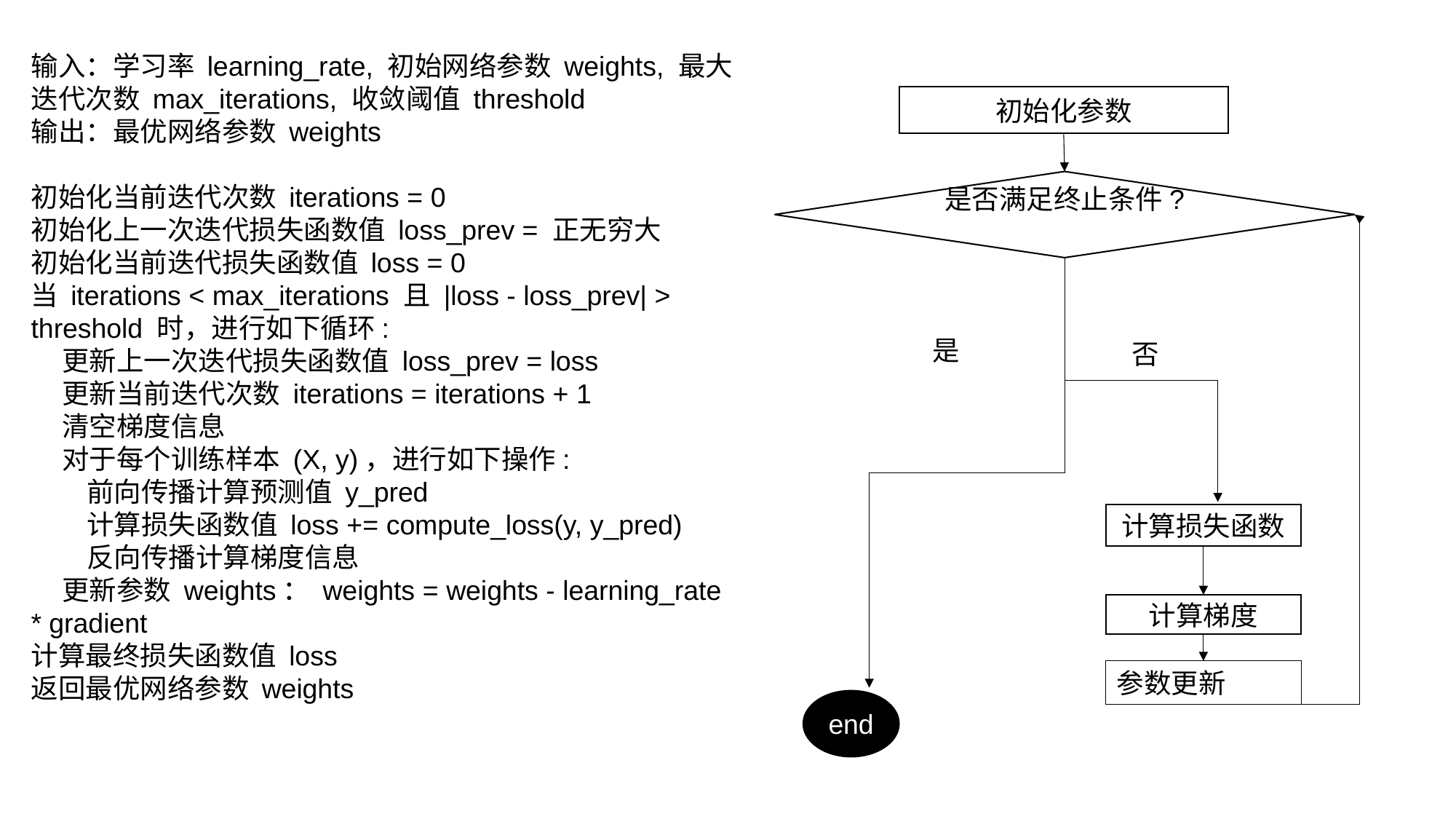

输入：学习率 learning_rate, 初始网络参数 weights, 最大迭代次数 max_iterations, 收敛阈值 threshold
输出：最优网络参数 weights

初始化当前迭代次数 iterations = 0
初始化上一次迭代损失函数值 loss_prev = 正无穷大
初始化当前迭代损失函数值 loss = 0
当 iterations < max_iterations 且 |loss - loss_prev| > threshold 时，进行如下循环:
    更新上一次迭代损失函数值 loss_prev = loss
    更新当前迭代次数 iterations = iterations + 1
    清空梯度信息
    对于每个训练样本 (X, y)，进行如下操作:
        前向传播计算预测值 y_pred
        计算损失函数值 loss += compute_loss(y, y_pred)
        反向传播计算梯度信息
    更新参数 weights： weights = weights - learning_rate * gradient
计算最终损失函数值 loss
返回最优网络参数 weights
初始化参数
是否满足终止条件?

是
否
计算损失函数
计算梯度
参数更新
end